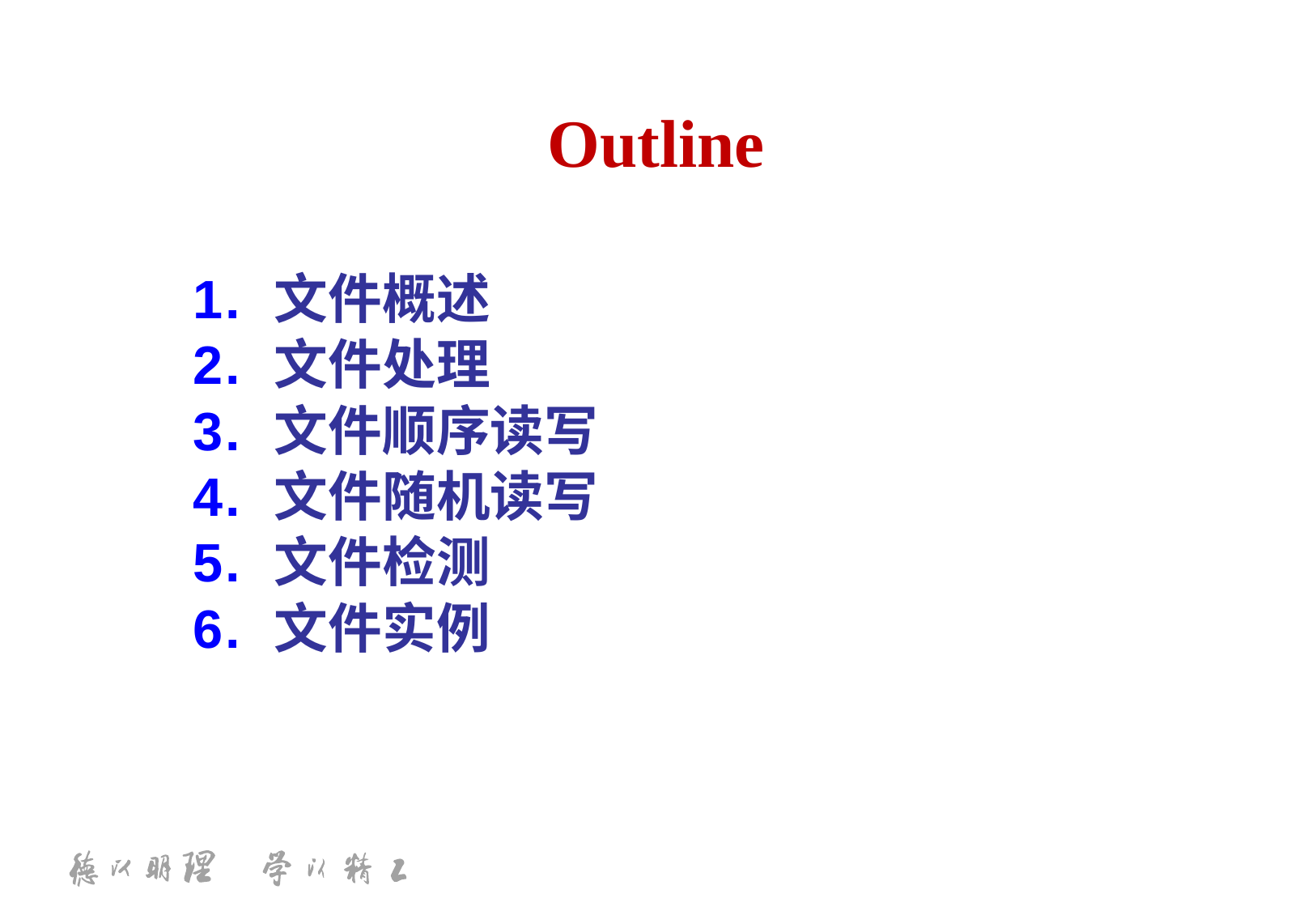

# Outline
文件概述
文件处理
文件顺序读写
文件随机读写
文件检测
文件实例